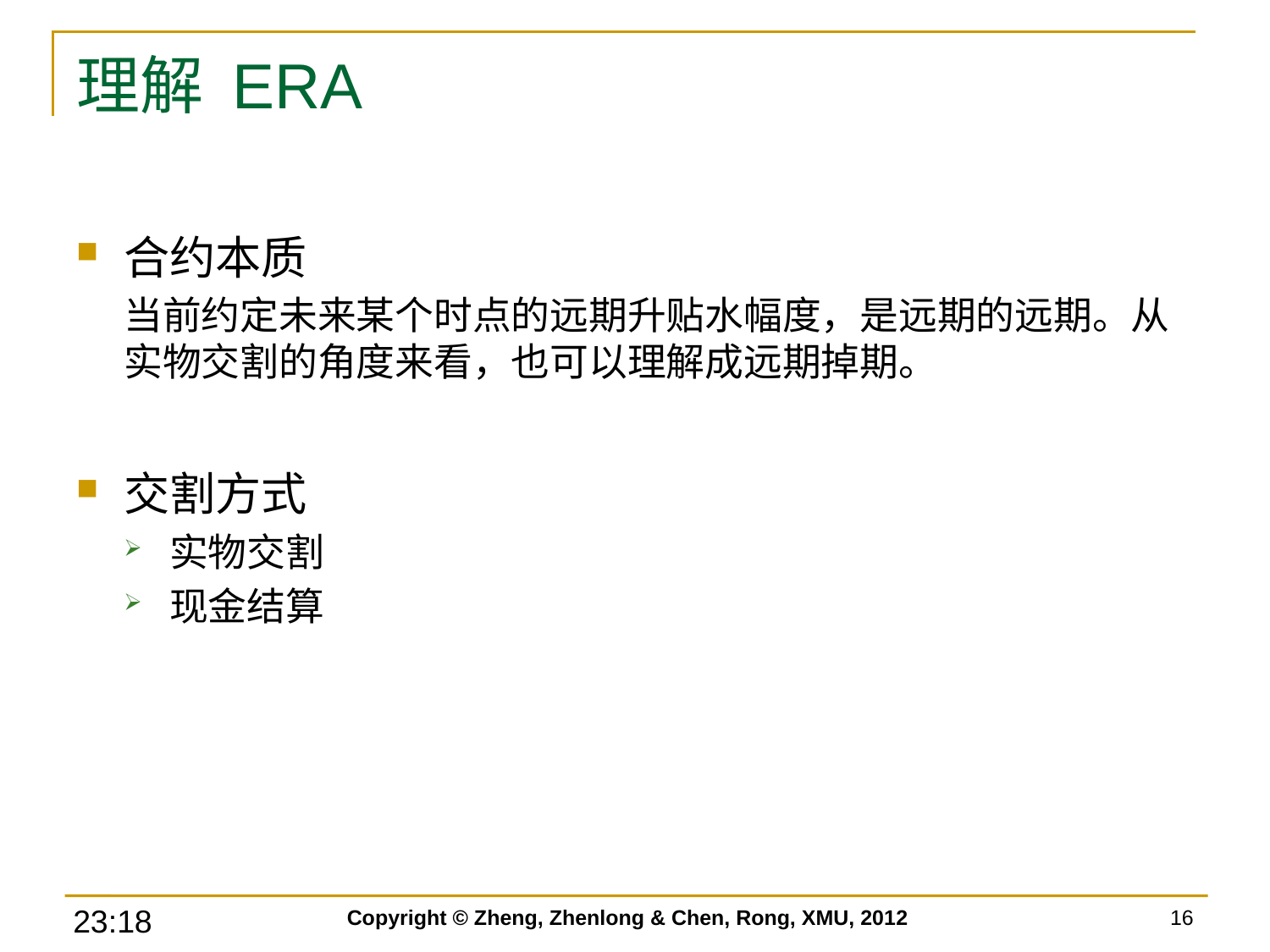

# 理解 ERA
合约本质
当前约定未来某个时点的远期升贴水幅度，是远期的远期。从实物交割的角度来看，也可以理解成远期掉期。

交割方式
实物交割
现金结算
Copyright © Zheng, Zhenlong & Chen, Rong, XMU, 2012
16